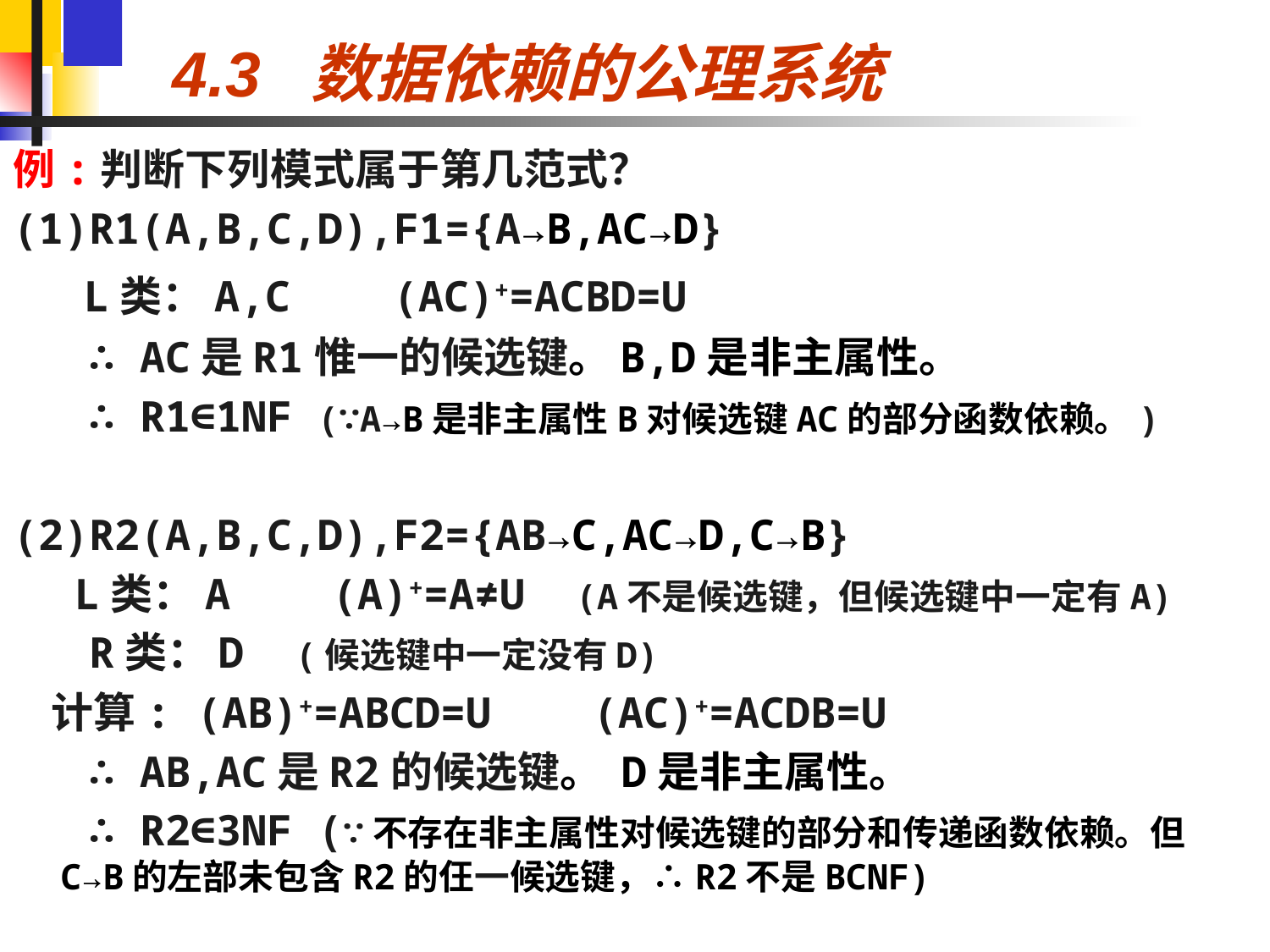

# 4.3  数据依赖的公理系统
例:判断下列模式属于第几范式？
(1)R1(A,B,C,D),F1={A→B,AC→D}
     L类：A,C    (AC)+=ACBD=U
   ∴ AC是R1惟一的候选键。B,D是非主属性。
   ∴ R1∈1NF (∵A→B是非主属性B对候选键AC的部分函数依赖。)

(2)R2(A,B,C,D),F2={AB→C,AC→D,C→B}
     L类：A    (A)+=A≠U  (A不是候选键，但候选键中一定有A)
   R类：D  (候选键中一定没有D)
   计算: (AB)+=ABCD=U    (AC)+=ACDB=U
   ∴ AB,AC是R2的候选键。 D是非主属性。
   ∴ R2∈3NF (∵不存在非主属性对候选键的部分和传递函数依赖。但C→B的左部未包含R2的仼一候选键，∴R2不是BCNF)